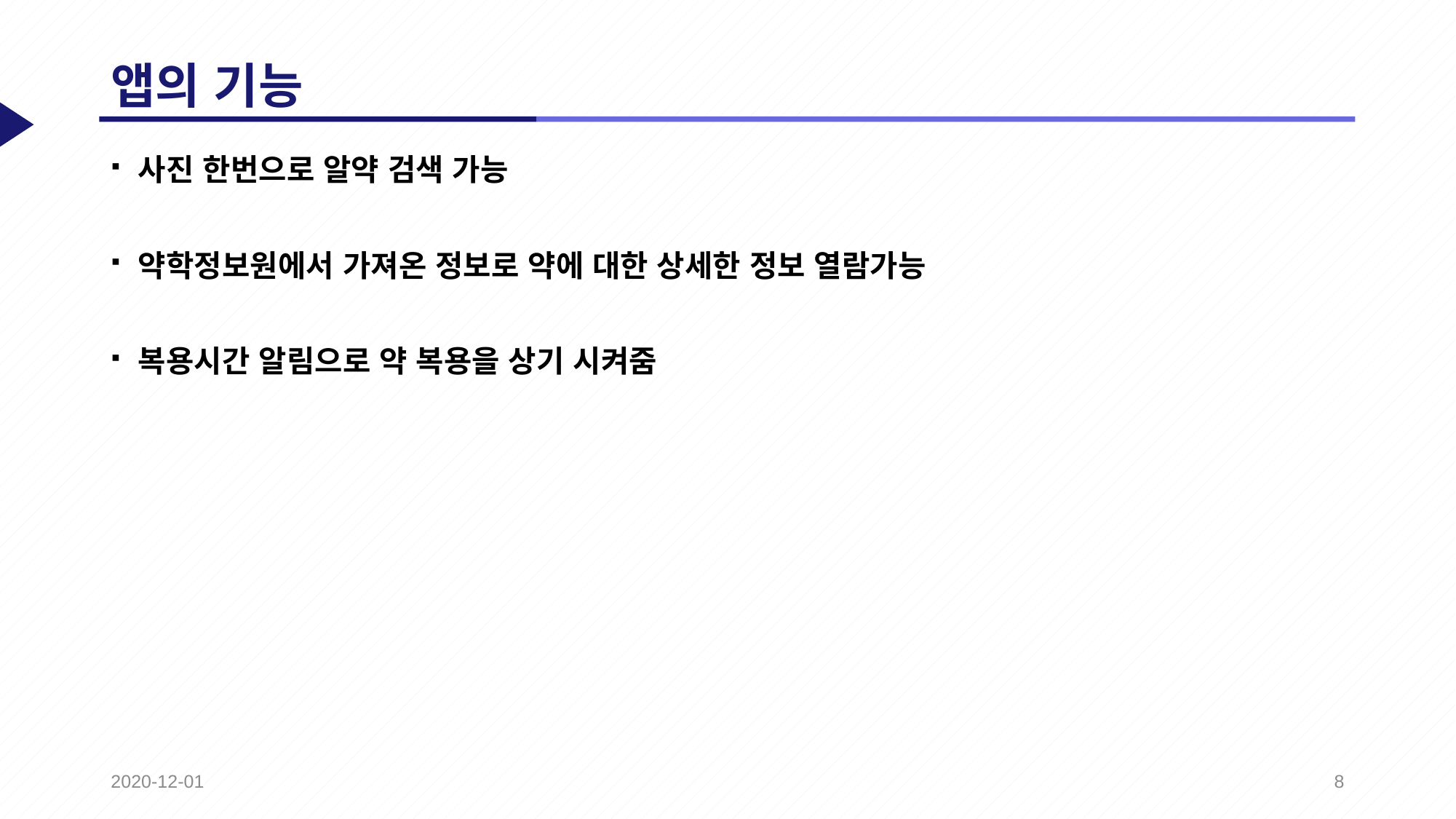

# 앱의 기능
사진 한번으로 알약 검색 가능

약학정보원에서 가져온 정보로 약에 대한 상세한 정보 열람가능

복용시간 알림으로 약 복용을 상기 시켜줌
2020-12-01

8